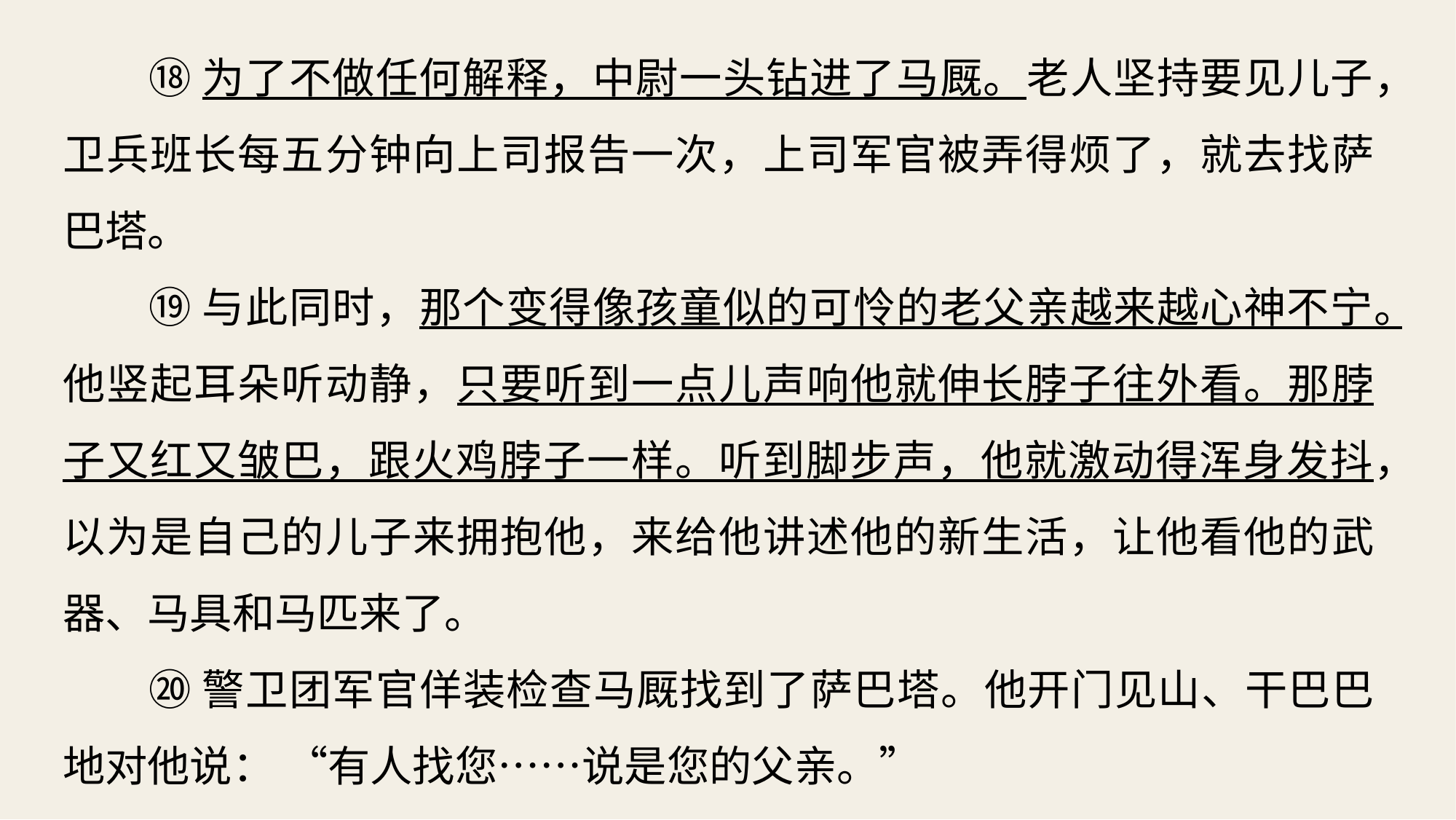

⑱为了不做任何解释，中尉一头钻进了马厩。老人坚持要见儿子，卫兵班长每五分钟向上司报告一次，上司军官被弄得烦了，就去找萨巴塔。
⑲与此同时，那个变得像孩童似的可怜的老父亲越来越心神不宁。他竖起耳朵听动静，只要听到一点儿声响他就伸长脖子往外看。那脖子又红又皱巴，跟火鸡脖子一样。听到脚步声，他就激动得浑身发抖，以为是自己的儿子来拥抱他，来给他讲述他的新生活，让他看他的武器、马具和马匹来了。
⑳警卫团军官佯装检查马厩找到了萨巴塔。他开门见山、干巴巴地对他说： “有人找您……说是您的父亲。”